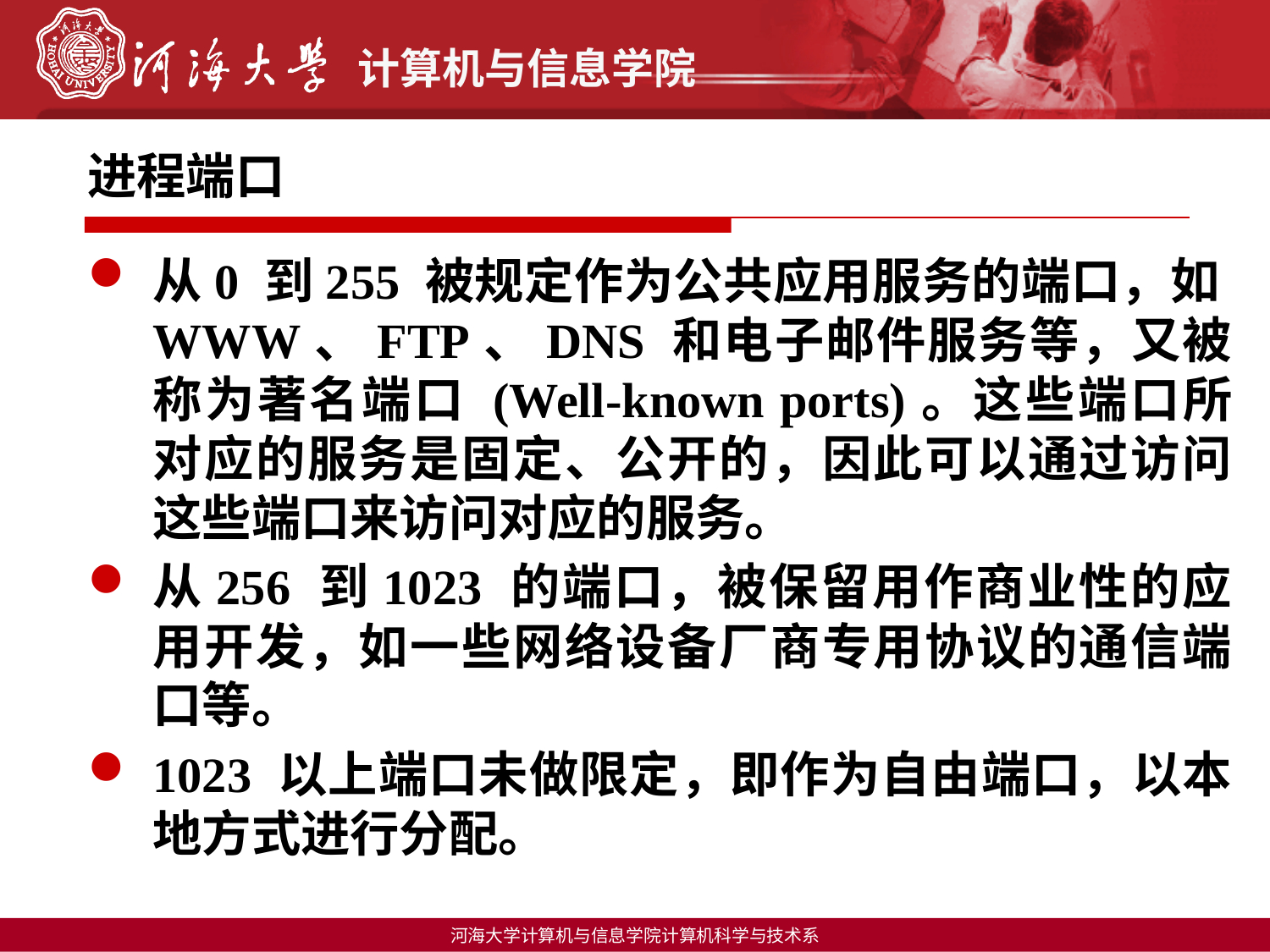

# 进程端口
从0 到255 被规定作为公共应用服务的端口，如WWW、FTP、DNS 和电子邮件服务等，又被称为著名端口 (Well-known ports)。这些端口所对应的服务是固定、公开的，因此可以通过访问这些端口来访问对应的服务。
从256 到1023 的端口，被保留用作商业性的应用开发，如一些网络设备厂商专用协议的通信端口等。
1023 以上端口未做限定，即作为自由端口，以本地方式进行分配。